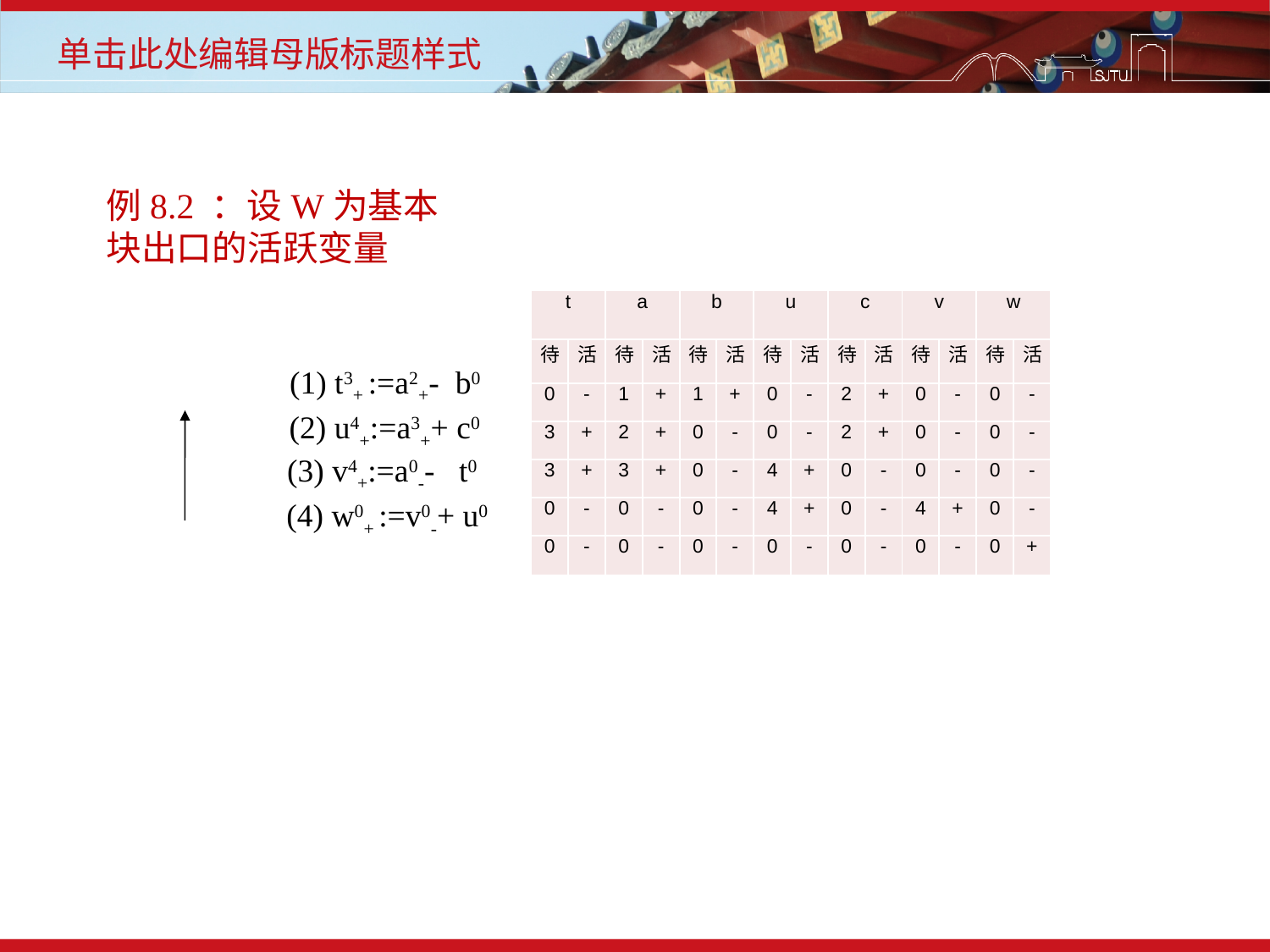

#
例8.2 ：设W为基本块出口的活跃变量
| t |  | a |  | b |  | u |  | c |  | v |  | w |  |
| --- | --- | --- | --- | --- | --- | --- | --- | --- | --- | --- | --- | --- | --- |
| 待 | 活 | 待 | 活 | 待 | 活 | 待 | 活 | 待 | 活 | 待 | 活 | 待 | 活 |
| 0 | - | 1 | + | 1 | + | 0 | - | 2 | + | 0 | - | 0 | - |
| 3 | + | 2 | + | 0 | - | 0 | - | 2 | + | 0 | - | 0 | - |
| 3 | + | 3 | + | 0 | - | 4 | + | 0 | - | 0 | - | 0 | - |
| 0 | - | 0 | - | 0 | - | 4 | + | 0 | - | 4 | + | 0 | - |
| 0 | - | 0 | - | 0 | - | 0 | - | 0 | - | 0 | - | 0 | + |
(1) t3+ :=a2+-  b0
(2) u4+:=a3++ c0

(3) v4+:=a0--   t0
(4) w0+ :=v0-+ u0